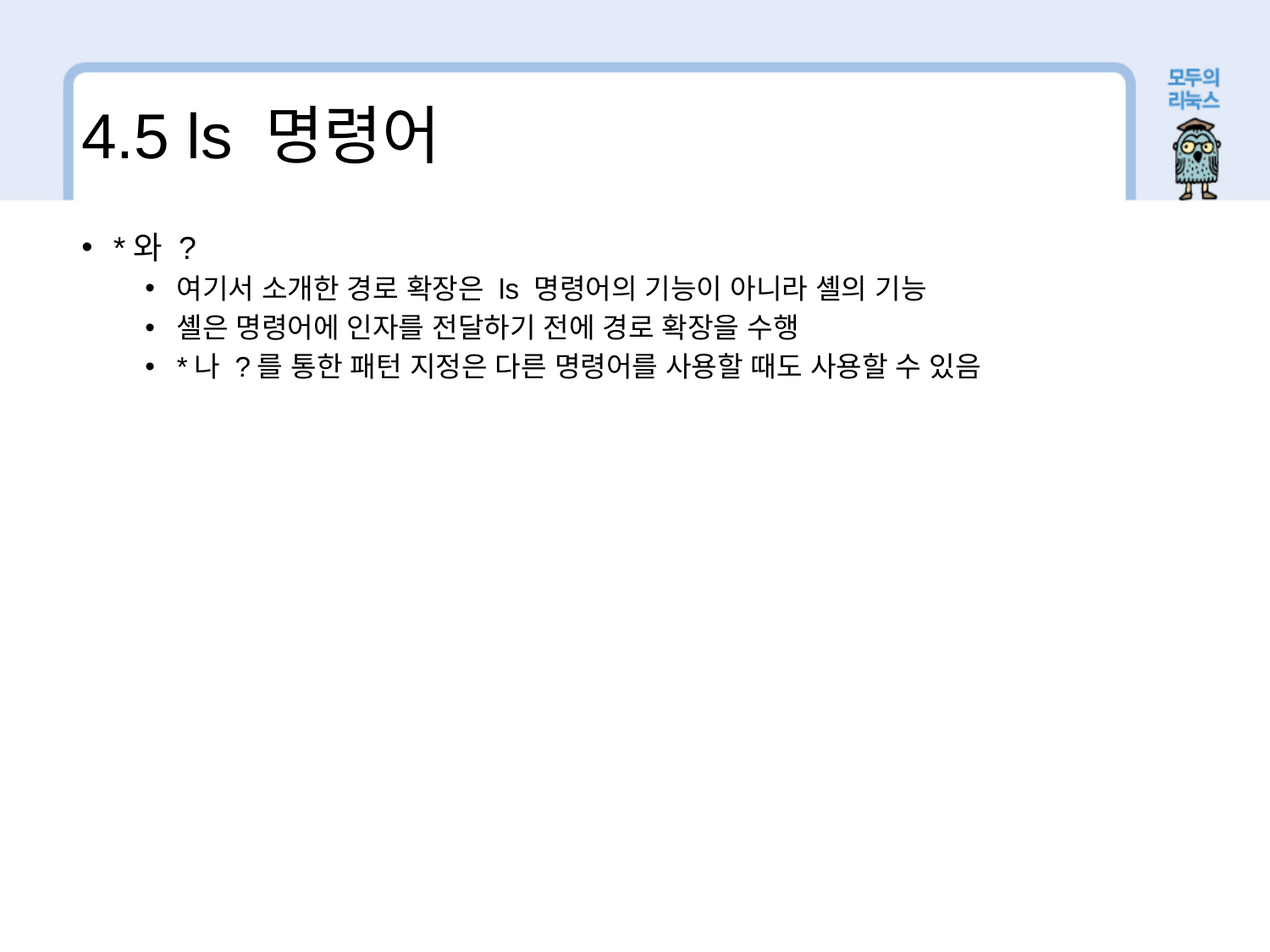

4.5 ls 명령어
*와 ?
여기서 소개한 경로 확장은 ls 명령어의 기능이 아니라 셸의 기능
셸은 명령어에 인자를 전달하기 전에 경로 확장을 수행
*나 ?를 통한 패턴 지정은 다른 명령어를 사용할 때도 사용할 수 있음